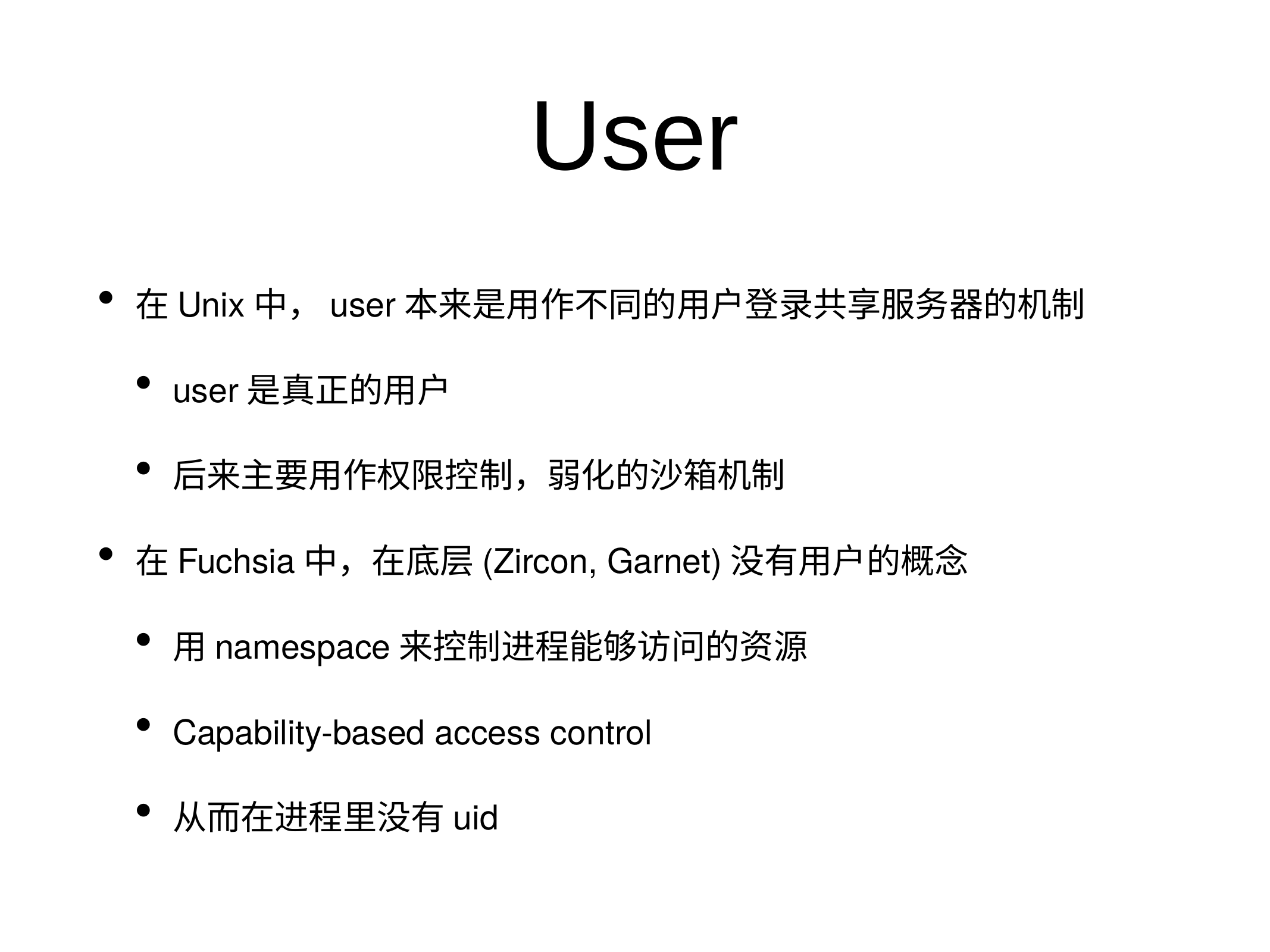

# User
在Unix中，user本来是用作不同的用户登录共享服务器的机制
user是真正的用户
后来主要用作权限控制，弱化的沙箱机制
在Fuchsia中，在底层(Zircon, Garnet)没有用户的概念
用namespace来控制进程能够访问的资源
Capability-based access control
从而在进程里没有uid